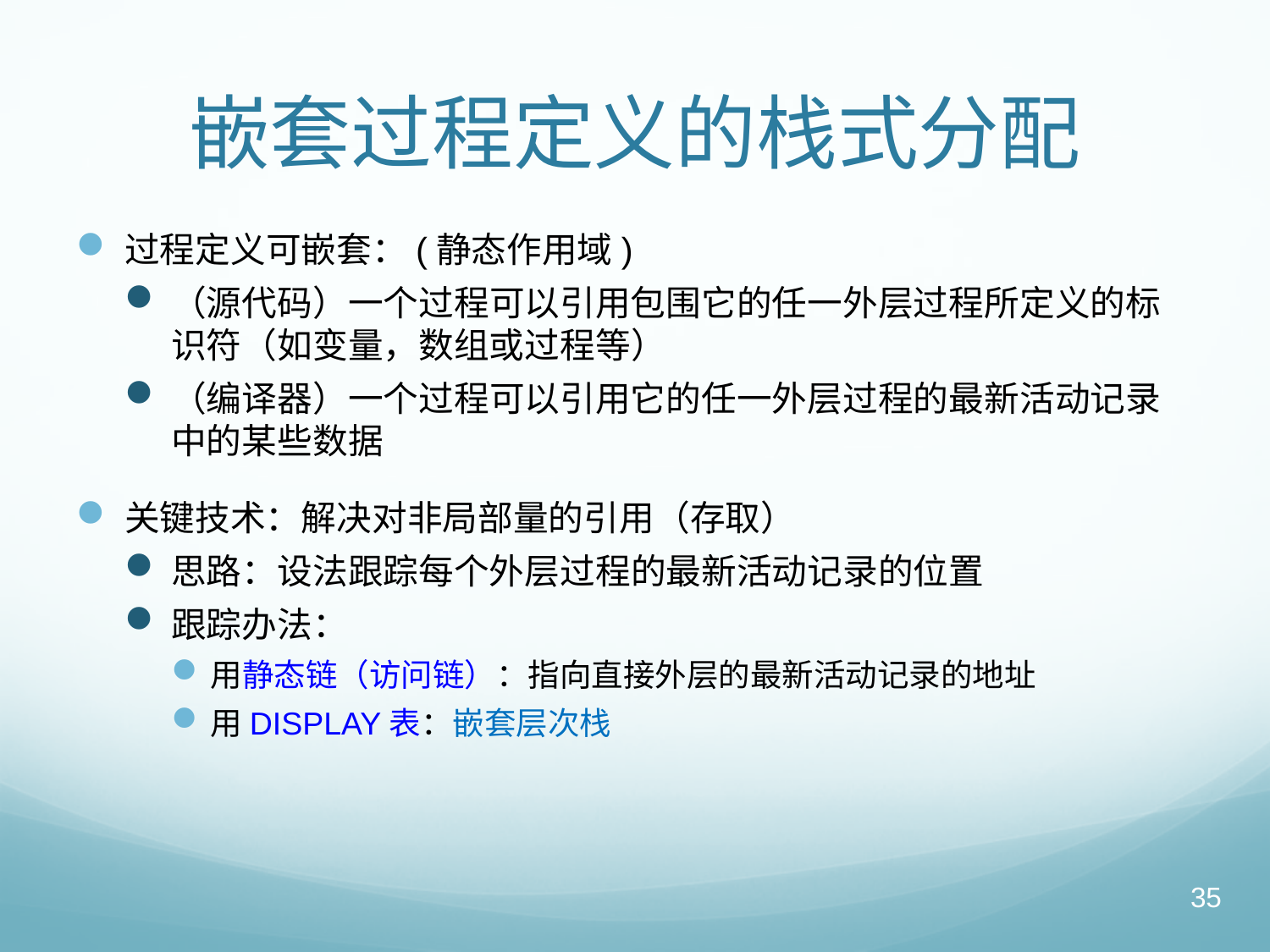

# 嵌套过程定义的栈式分配
过程定义可嵌套：(静态作用域)
（源代码）一个过程可以引用包围它的任一外层过程所定义的标识符（如变量，数组或过程等）
（编译器）一个过程可以引用它的任一外层过程的最新活动记录中的某些数据
关键技术：解决对非局部量的引用（存取）
思路：设法跟踪每个外层过程的最新活动记录的位置
跟踪办法：
用静态链（访问链）：指向直接外层的最新活动记录的地址
用DISPLAY表：嵌套层次栈
35